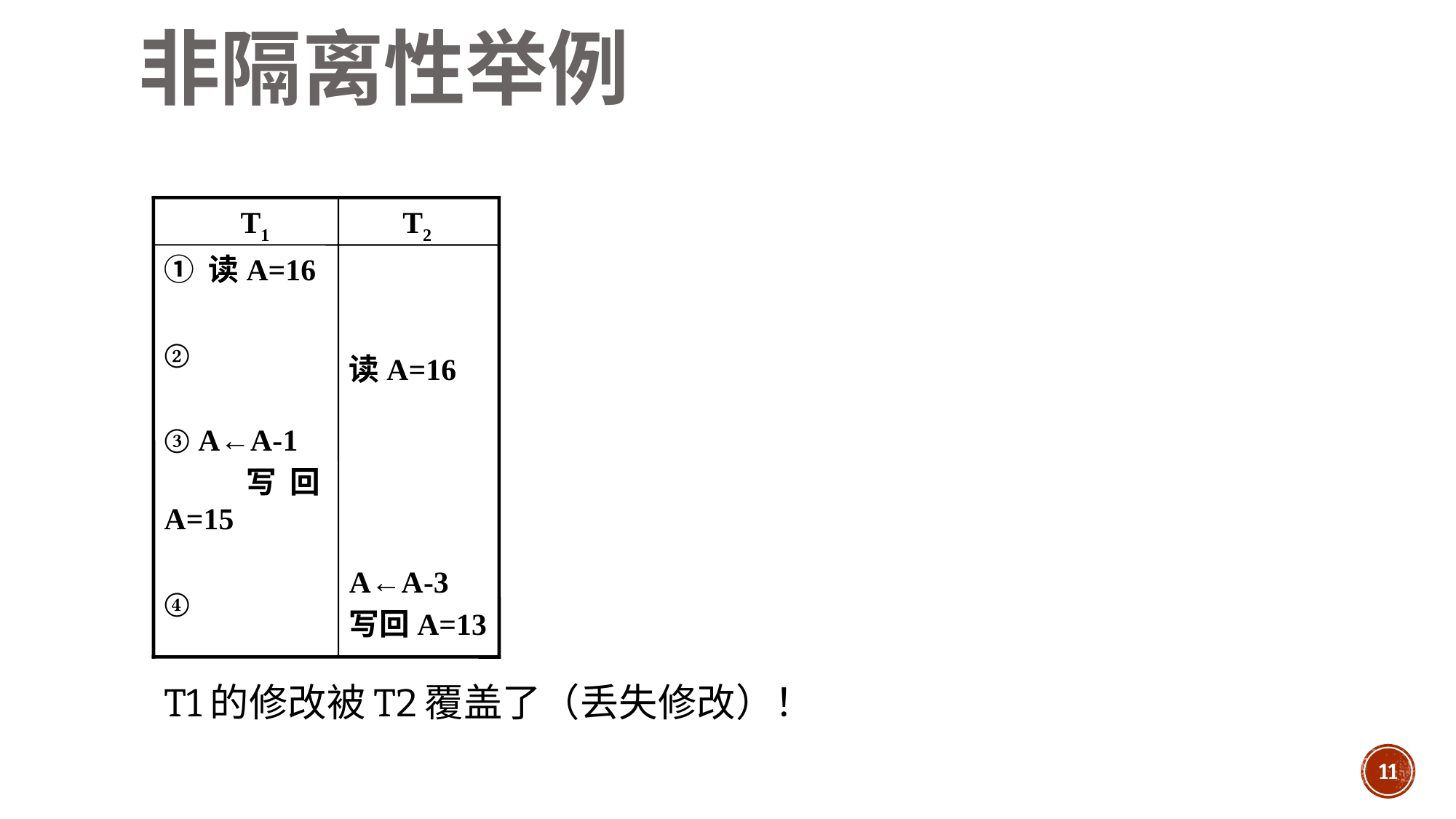

# 非隔离性举例

          T1

       T2

① 读A=16

②

③ A←A-1
   写回A=15

④

读A=16

A←A-3
写回A=13

T1的修改被T2覆盖了（丢失修改）！
11